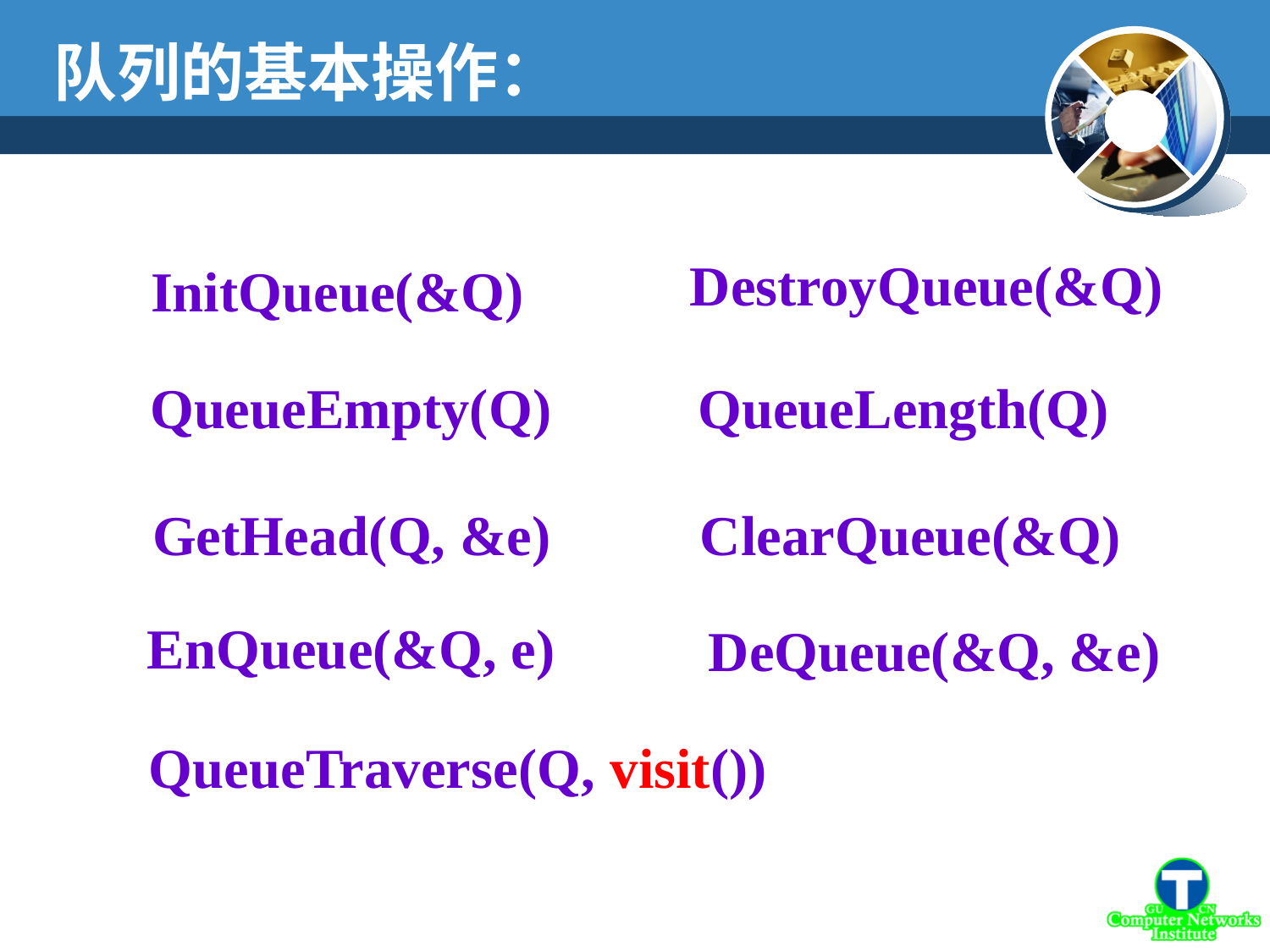

队列的基本操作：
DestroyQueue(&Q)
 InitQueue(&Q)
QueueEmpty(Q)
QueueLength(Q)
GetHead(Q, &e)
ClearQueue(&Q)
EnQueue(&Q, e)
DeQueue(&Q, &e)
QueueTraverse(Q, visit())